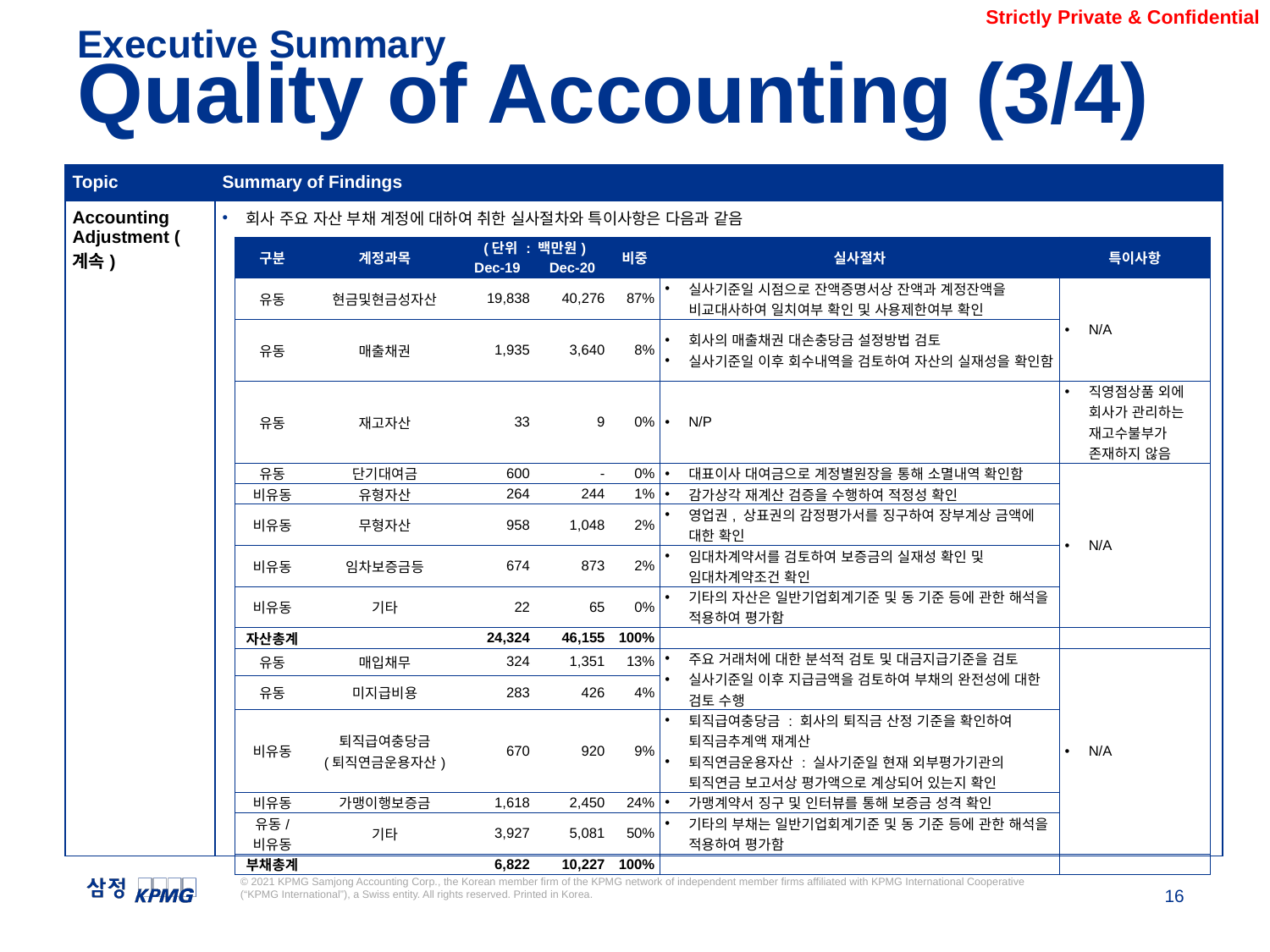

Executive Summary
Quality of Accounting (3/4)
| Topic | Summary of Findings |
| --- | --- |
| Accounting Adjustment (계속) | 회사 주요 자산 부채 계정에 대하여 취한 실사절차와 특이사항은 다음과 같음 |
| 구분 | 계정과목 | (단위 : 백만원) |  | 비중 | 실사절차 | 특이사항 |
| --- | --- | --- | --- | --- | --- | --- |
|  |  | Dec-19 | Dec-20 |  |  |  |
| 유동 | 현금및현금성자산 | 19,838 | 40,276 | 87% | 실사기준일 시점으로 잔액증명서상 잔액과 계정잔액을 비교대사하여 일치여부 확인 및 사용제한여부 확인 | N/A |
| 유동 | 매출채권 | 1,935 | 3,640 | 8% | 회사의 매출채권 대손충당금 설정방법 검토 실사기준일 이후 회수내역을 검토하여 자산의 실재성을 확인함 |  |
| 유동 | 재고자산 | 33 | 9 | 0% | N/P | 직영점상품 외에 회사가 관리하는 재고수불부가 존재하지 않음 |
| 유동 | 단기대여금 | 600 | - | 0% | 대표이사 대여금으로 계정별원장을 통해 소멸내역 확인함 | N/A |
| 비유동 | 유형자산 | 264 | 244 | 1% | 감가상각 재계산 검증을 수행하여 적정성 확인 |  |
| 비유동 | 무형자산 | 958 | 1,048 | 2% | 영업권, 상표권의 감정평가서를 징구하여 장부계상 금액에 대한 확인 |  |
| 비유동 | 임차보증금등 | 674 | 873 | 2% | 임대차계약서를 검토하여 보증금의 실재성 확인 및 임대차계약조건 확인 |  |
| 비유동 | 기타 | 22 | 65 | 0% | 기타의 자산은 일반기업회계기준 및 동 기준 등에 관한 해석을 적용하여 평가함 |  |
| 자산총계 |  | 24,324 | 46,155 | 100% |  |  |
| 유동 | 매입채무 | 324 | 1,351 | 13% | 주요 거래처에 대한 분석적 검토 및 대금지급기준을 검토 실사기준일 이후 지급금액을 검토하여 부채의 완전성에 대한 검토 수행 | N/A |
| 유동 | 미지급비용 | 283 | 426 | 4% |  |  |
| 비유동 | 퇴직급여충당금 (퇴직연금운용자산) | 670 | 920 | 9% | 퇴직급여충당금 : 회사의 퇴직금 산정 기준을 확인하여 퇴직금추계액 재계산 퇴직연금운용자산 : 실사기준일 현재 외부평가기관의 퇴직연금 보고서상 평가액으로 계상되어 있는지 확인 |  |
| 비유동 | 가맹이행보증금 | 1,618 | 2,450 | 24% | 가맹계약서 징구 및 인터뷰를 통해 보증금 성격 확인 |  |
| 유동/ 비유동 | 기타 | 3,927 | 5,081 | 50% | 기타의 부채는 일반기업회계기준 및 동 기준 등에 관한 해석을 적용하여 평가함 |  |
| 부채총계 |  | 6,822 | 10,227 | 100% |  |  |